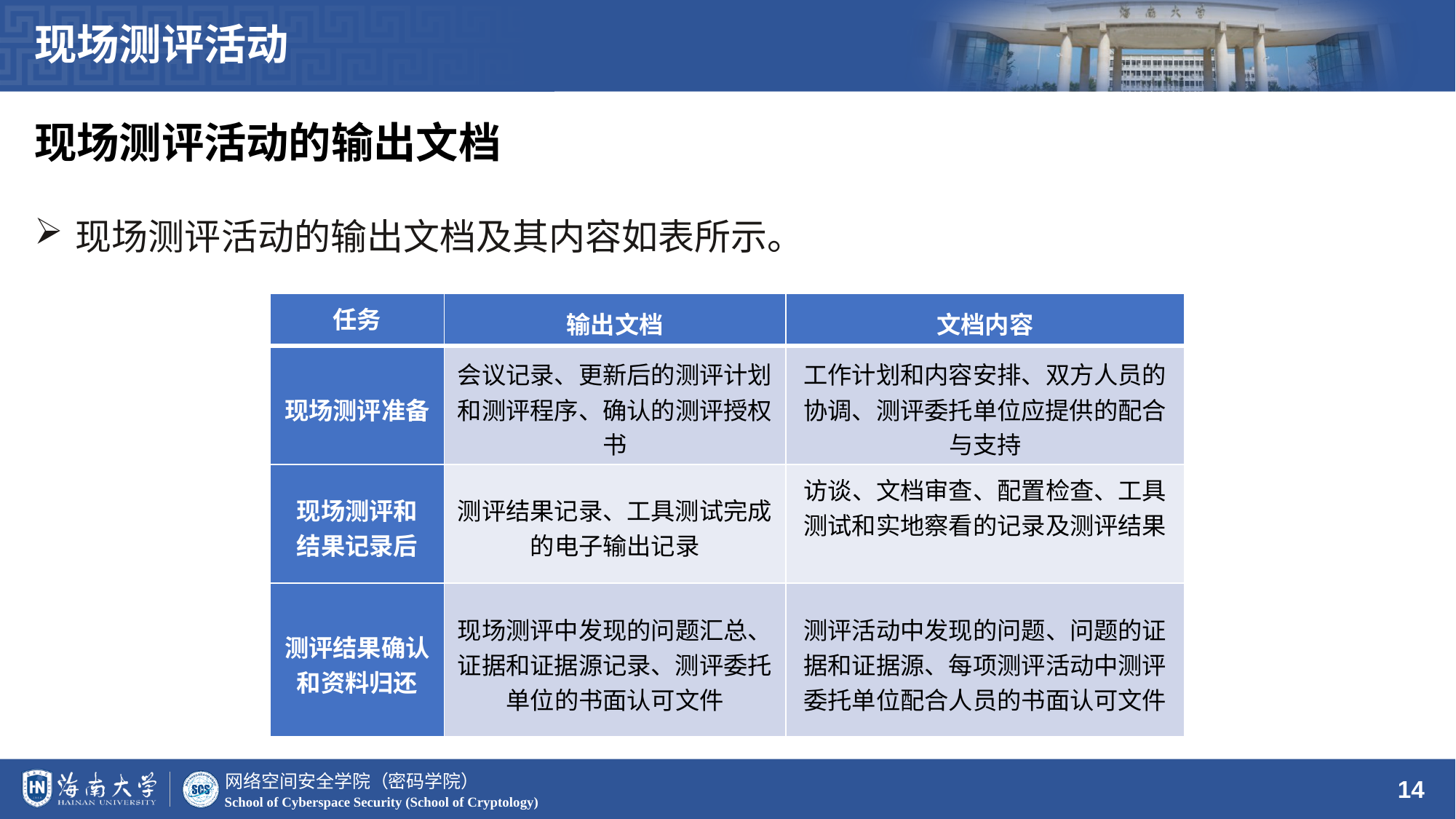

现场测评活动
现场测评活动的输出文档
现场测评活动的输出文档及其内容如表所示。
| 任务 | 输出文档 | 文档内容 |
| --- | --- | --- |
| 现场测评准备 | 会议记录、更新后的测评计划和测评程序、确认的测评授权书 | 工作计划和内容安排、双方人员的协调、测评委托单位应提供的配合与支持 |
| 现场测评和 结果记录后 | 测评结果记录、工具测试完成的电子输出记录 | 访谈、文档审查、配置检查、工具测试和实地察看的记录及测评结果 |
| 测评结果确认和资料归还 | 现场测评中发现的问题汇总、证据和证据源记录、测评委托单位的书面认可文件 | 测评活动中发现的问题、问题的证据和证据源、每项测评活动中测评委托单位配合人员的书面认可文件 |
14